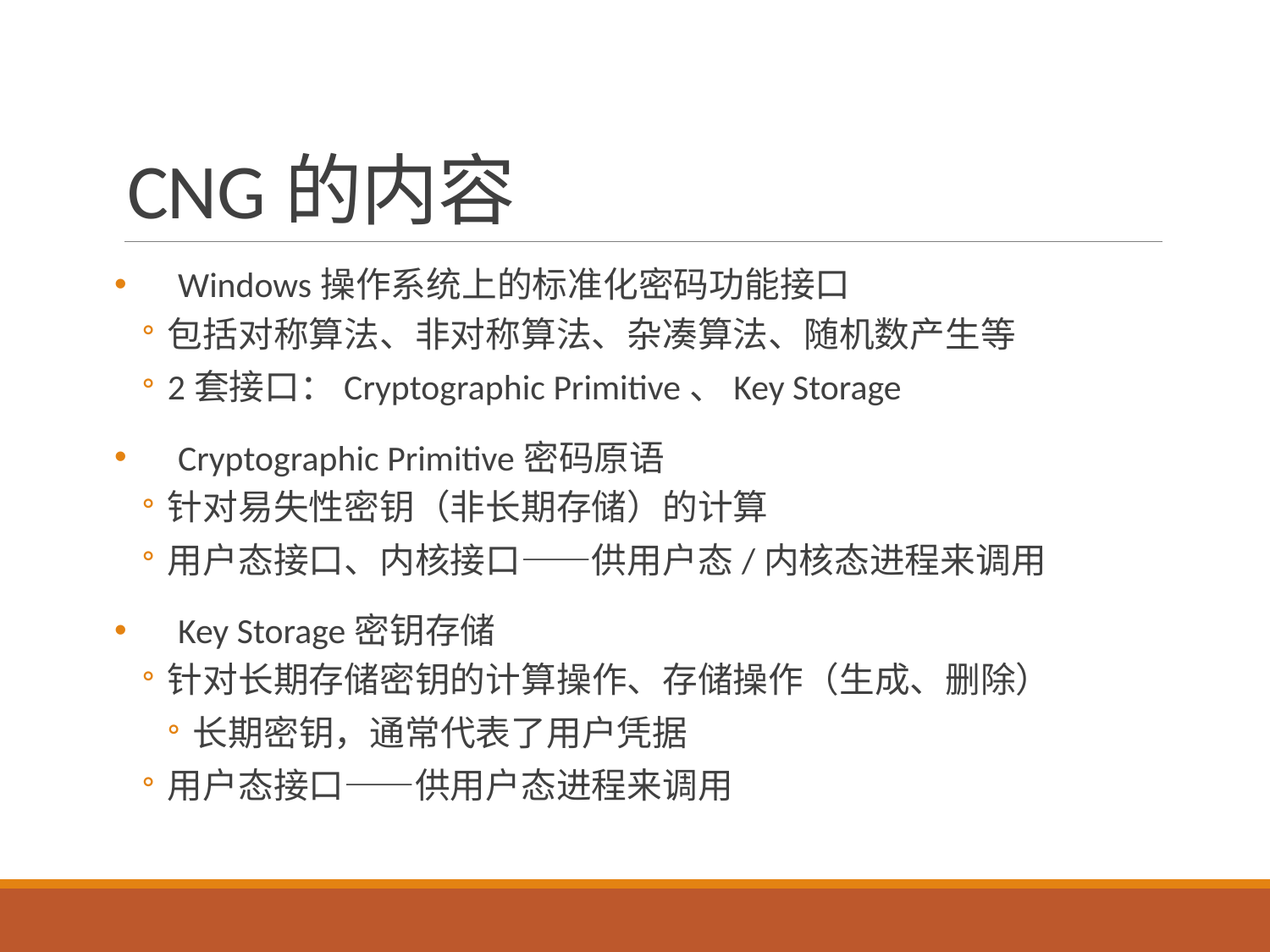

# CNG的内容
Windows操作系统上的标准化密码功能接口
包括对称算法、非对称算法、杂凑算法、随机数产生等
2套接口：Cryptographic Primitive、Key Storage
Cryptographic Primitive密码原语
针对易失性密钥（非长期存储）的计算
用户态接口、内核接口——供用户态/内核态进程来调用
Key Storage密钥存储
针对长期存储密钥的计算操作、存储操作（生成、删除）
长期密钥，通常代表了用户凭据
用户态接口——供用户态进程来调用